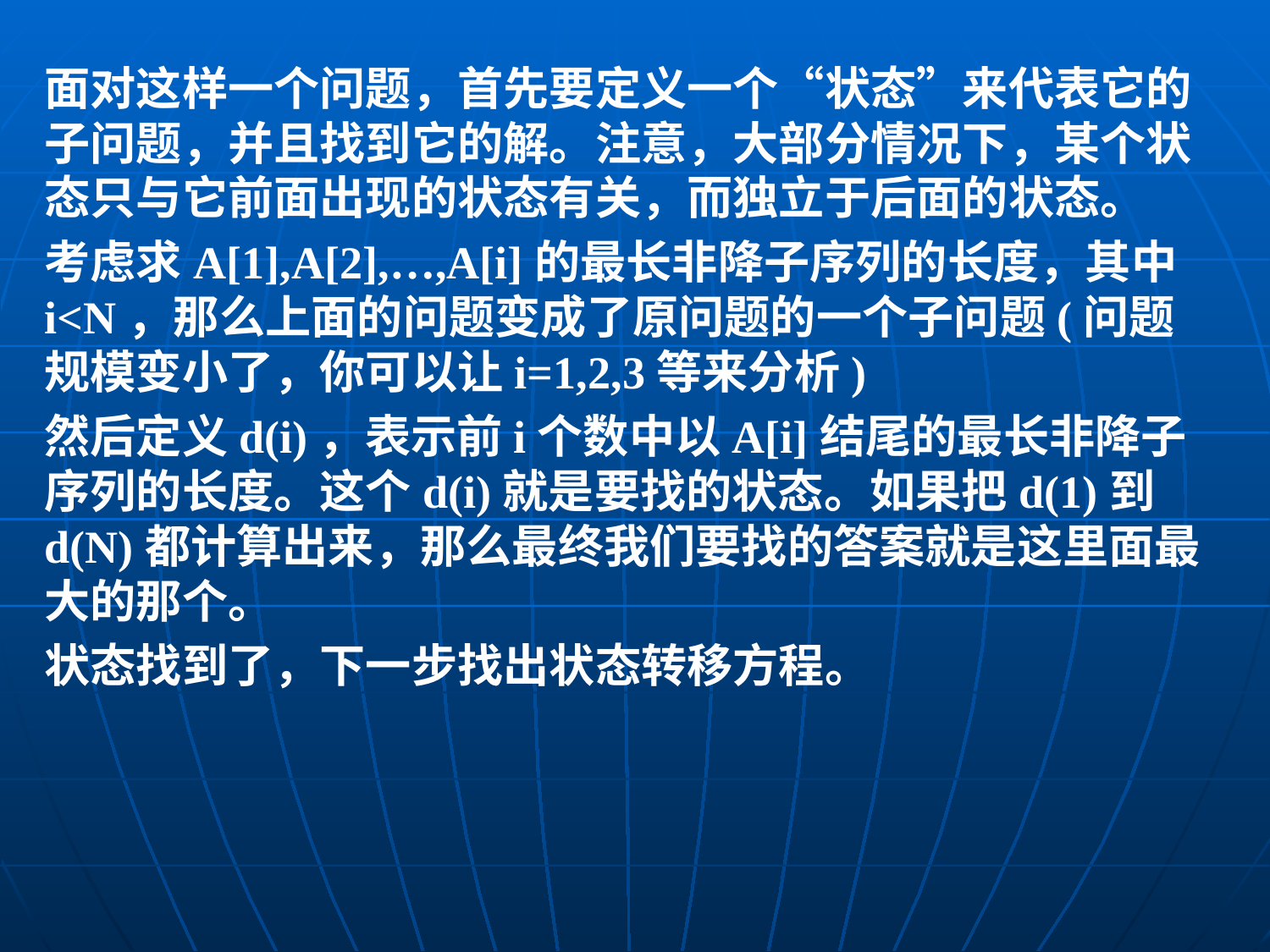

面对这样一个问题，首先要定义一个“状态”来代表它的子问题，并且找到它的解。注意，大部分情况下，某个状态只与它前面出现的状态有关，而独立于后面的状态。
考虑求A[1],A[2],…,A[i]的最长非降子序列的长度，其中i<N，那么上面的问题变成了原问题的一个子问题(问题规模变小了，你可以让i=1,2,3等来分析)
然后定义d(i)，表示前i个数中以A[i]结尾的最长非降子序列的长度。这个d(i)就是要找的状态。如果把d(1)到d(N)都计算出来，那么最终我们要找的答案就是这里面最大的那个。
状态找到了，下一步找出状态转移方程。